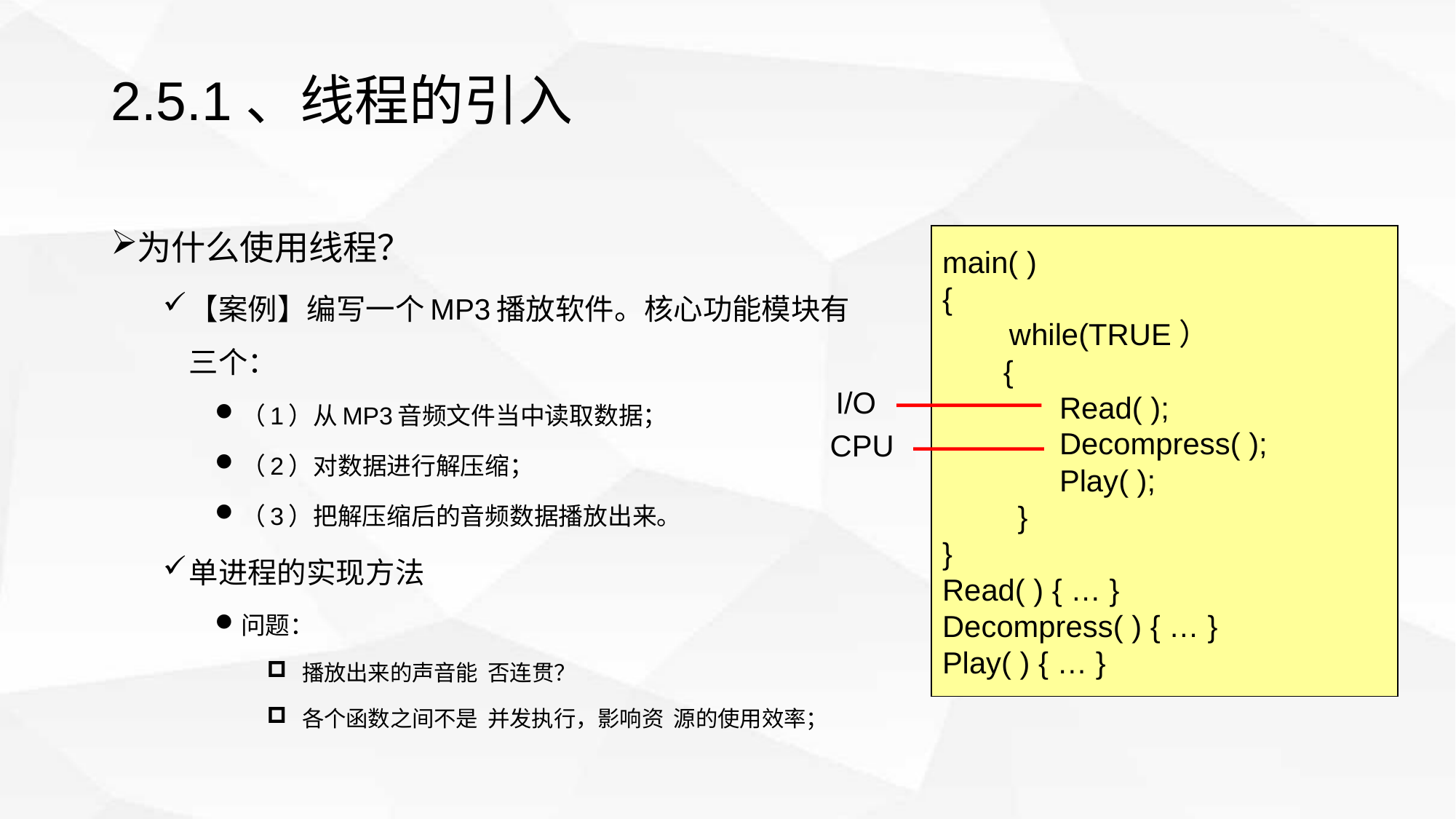

# 2.5.1、线程的引入
为什么使用线程？
【案例】编写一个MP3播放软件。核心功能模块有三个：
（1）从MP3音频文件当中读取数据；
（2）对数据进行解压缩；
（3）把解压缩后的音频数据播放出来。
单进程的实现方法
问题：
 播放出来的声音能  否连贯？
 各个函数之间不是  并发执行，影响资  源的使用效率；

main( )
{
        while(TRUE）
        {
              Read( );
              Decompress( );
              Play( );
         }
}
Read( ) { … }
Decompress( ) { … }
Play( ) { … }
I/O

CPU